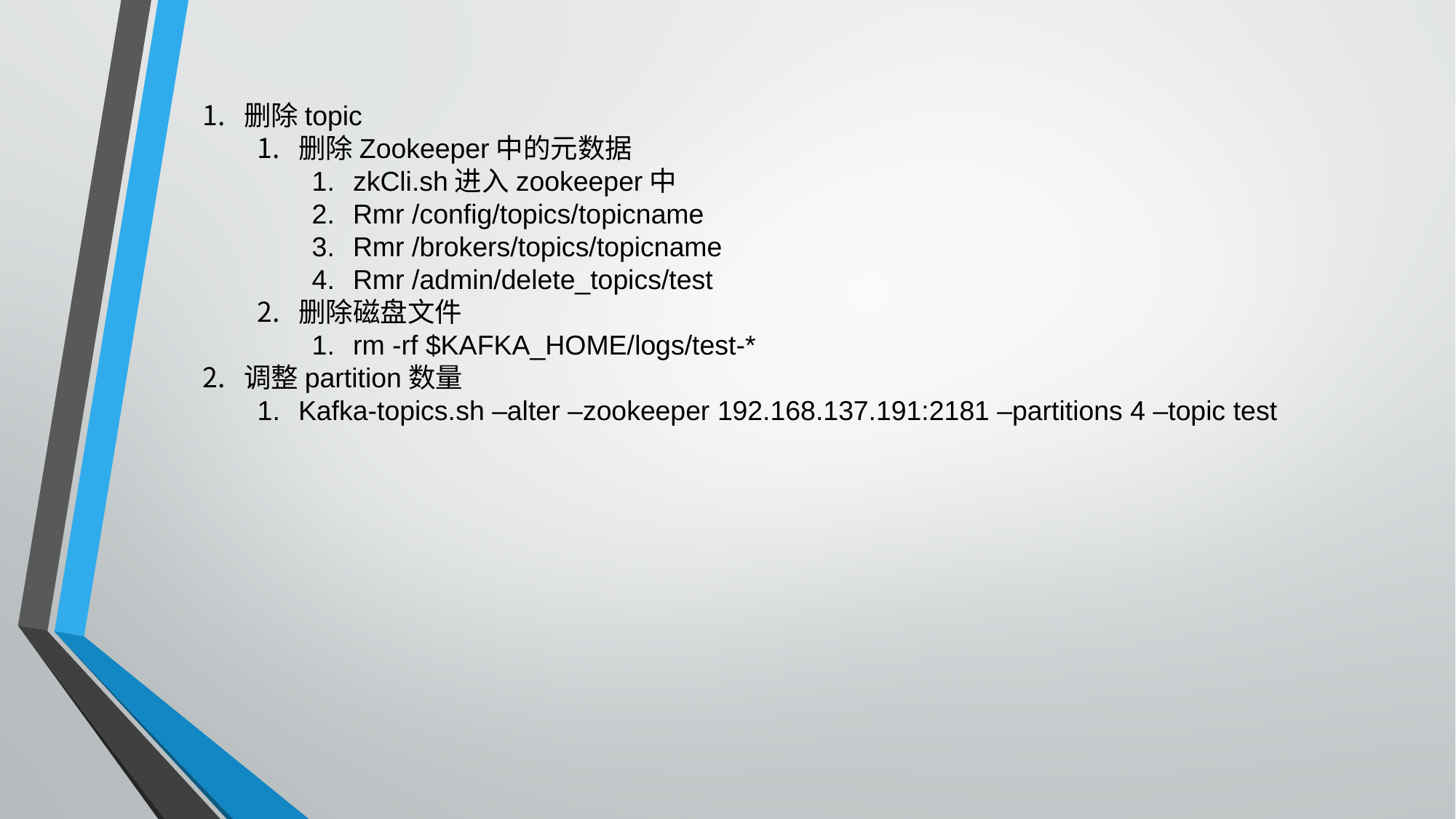

删除topic
删除Zookeeper中的元数据
zkCli.sh进入zookeeper中
Rmr /config/topics/topicname
Rmr /brokers/topics/topicname
Rmr /admin/delete_topics/test
删除磁盘文件
rm -rf $KAFKA_HOME/logs/test-*
调整partition数量
Kafka-topics.sh –alter –zookeeper 192.168.137.191:2181 –partitions 4 –topic test